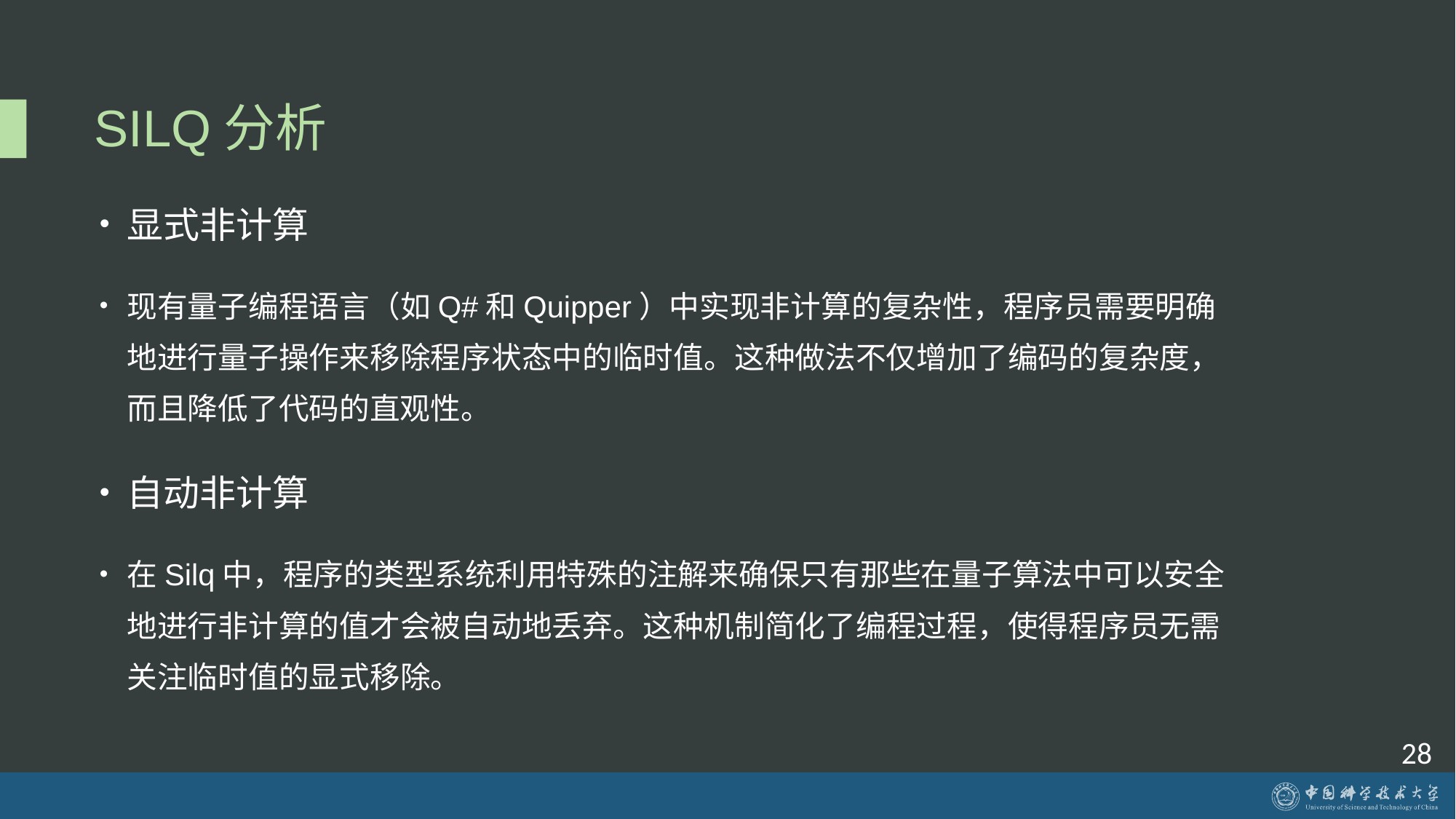

# SILQ分析
显式非计算
现有量子编程语言（如Q#和Quipper）中实现非计算的复杂性，程序员需要明确地进行量子操作来移除程序状态中的临时值。这种做法不仅增加了编码的复杂度，而且降低了代码的直观性。
自动非计算
在Silq中，程序的类型系统利用特殊的注解来确保只有那些在量子算法中可以安全地进行非计算的值才会被自动地丢弃。这种机制简化了编程过程，使得程序员无需关注临时值的显式移除。
28